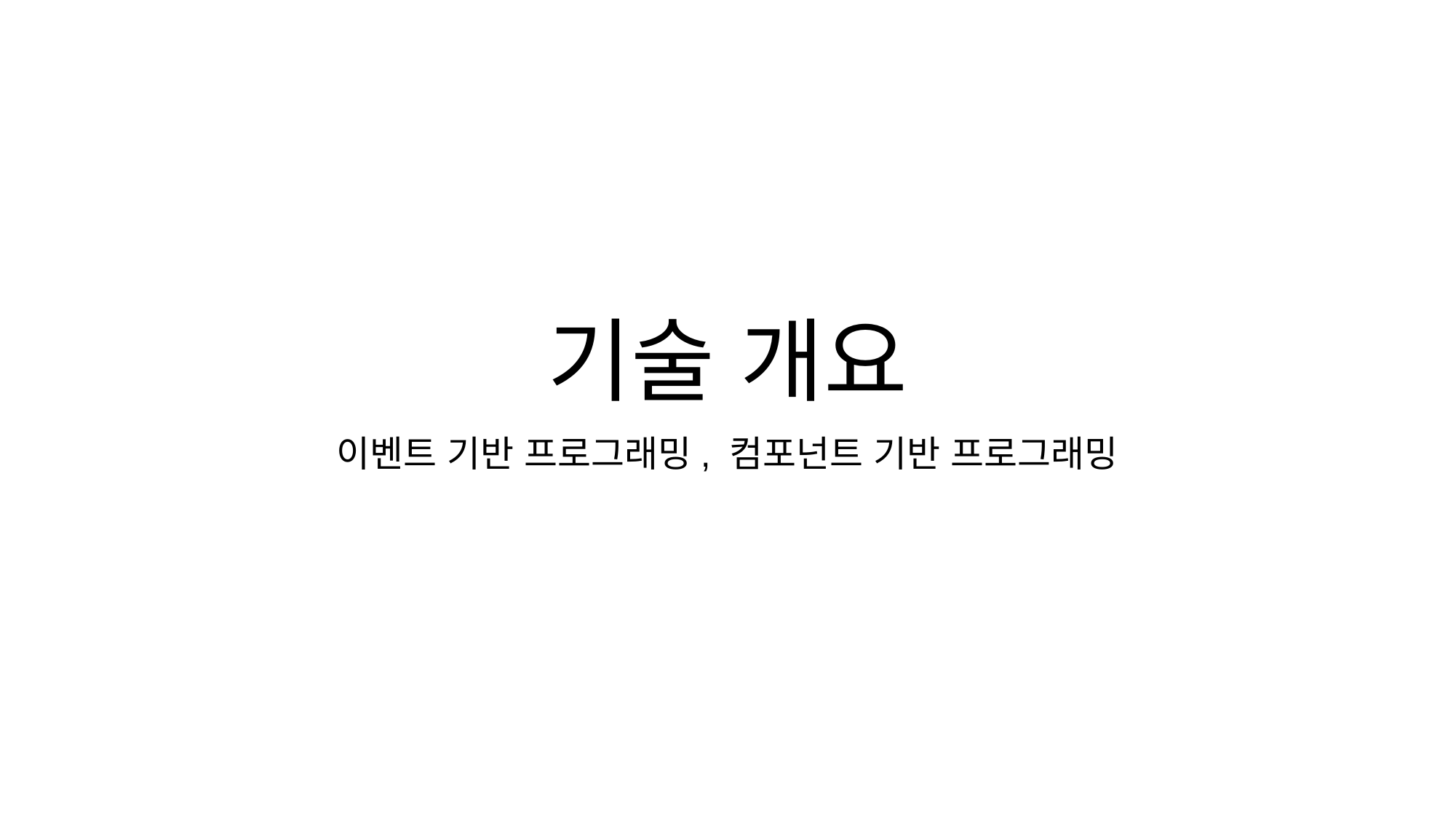

# 기술 개요
이벤트 기반 프로그래밍, 컴포넌트 기반 프로그래밍